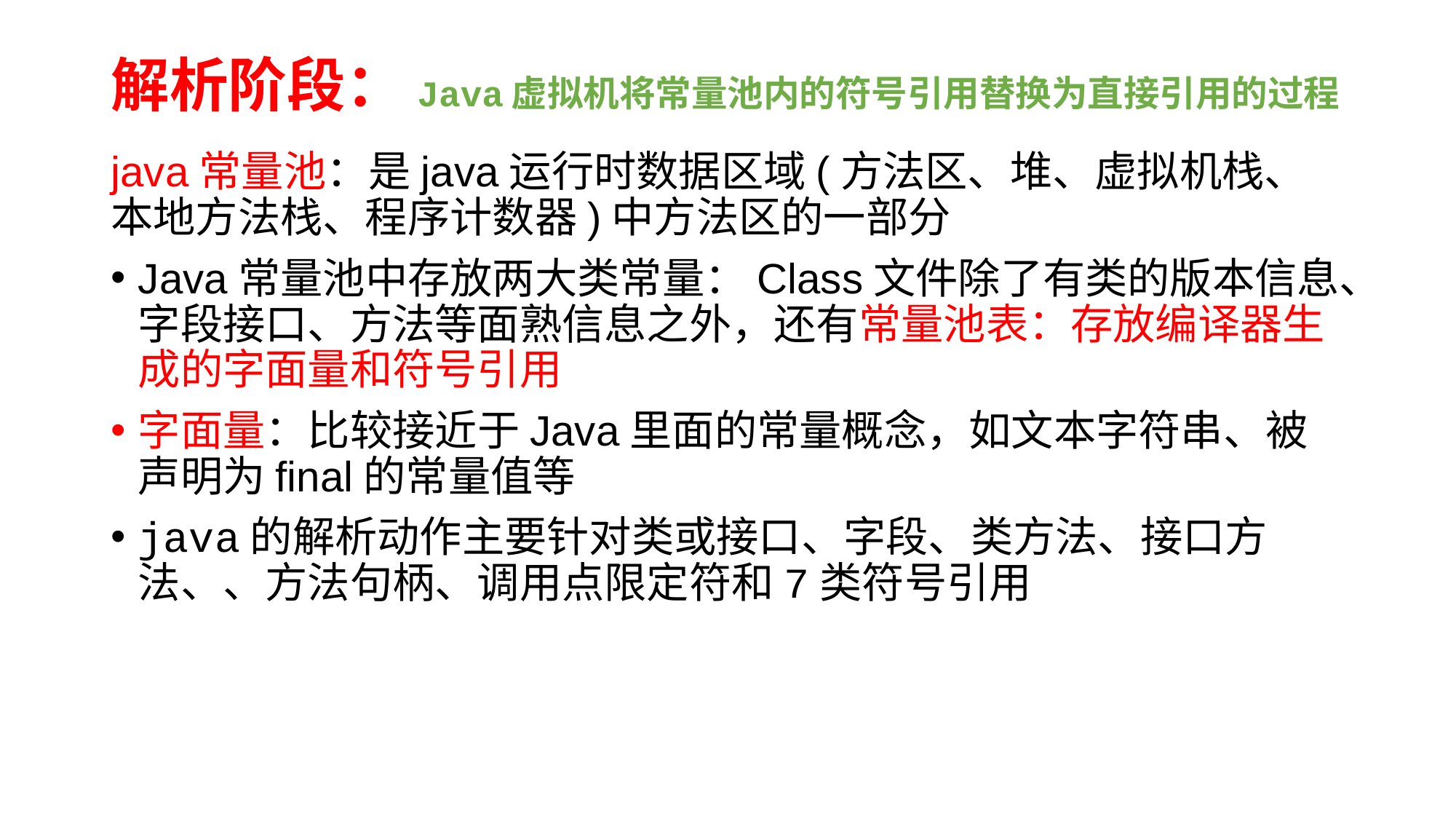

# 解析阶段：Java虚拟机将常量池内的符号引用替换为直接引用的过程
java常量池：是java运行时数据区域(方法区、堆、虚拟机栈、本地方法栈、程序计数器)中方法区的一部分
Java常量池中存放两大类常量：Class文件除了有类的版本信息、字段接口、方法等面熟信息之外，还有常量池表：存放编译器生成的字面量和符号引用
字面量：比较接近于Java里面的常量概念，如文本字符串、被声明为final的常量值等
java的解析动作主要针对类或接口、字段、类方法、接口方法、、方法句柄、调用点限定符和7类符号引用